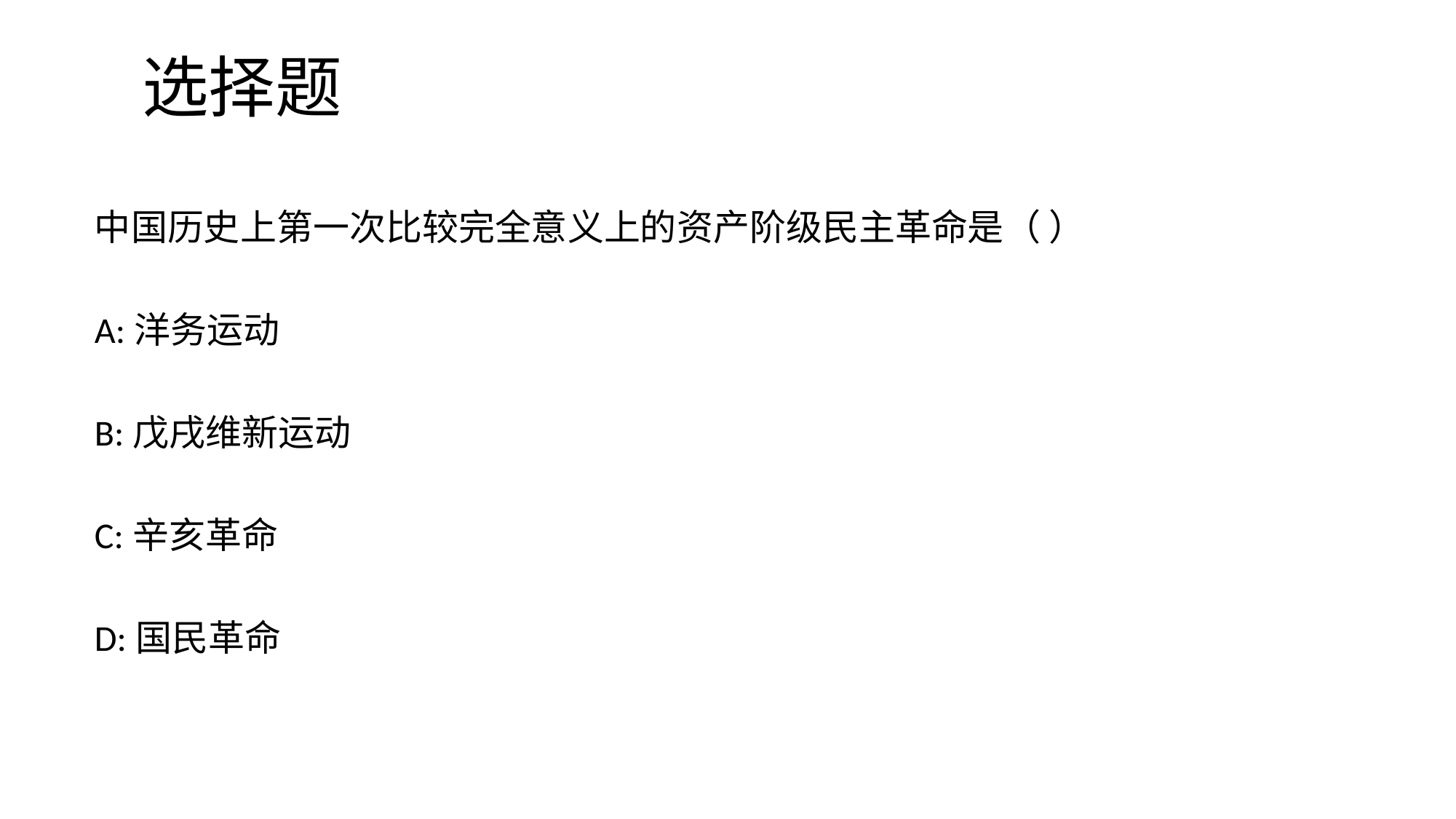

# 选择题
中国历史上第一次比较完全意义上的资产阶级民主革命是（ ）
A:洋务运动
B:戊戌维新运动
C:辛亥革命
D:国民革命